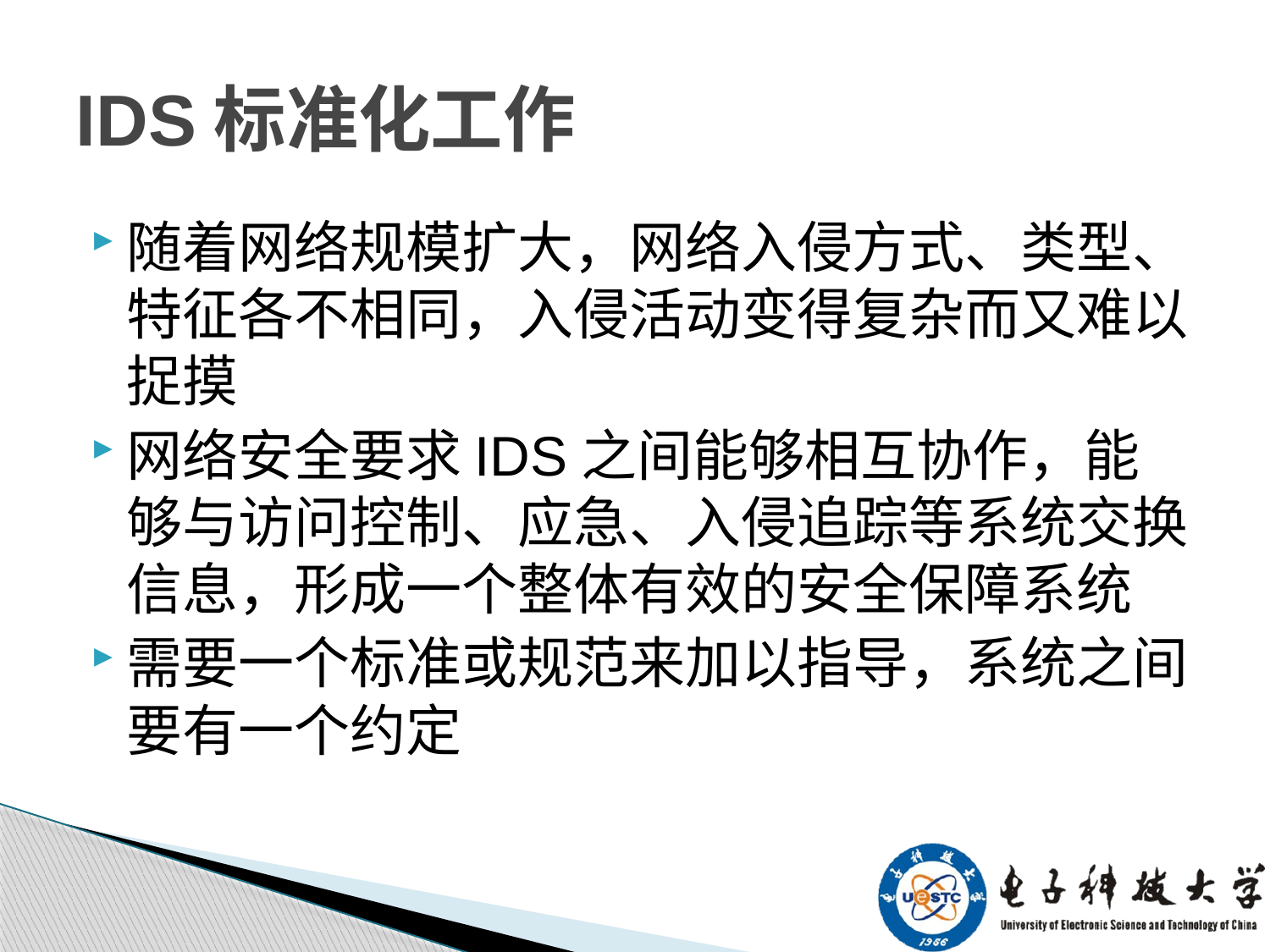

# IDS标准化工作
随着网络规模扩大，网络入侵方式、类型、特征各不相同，入侵活动变得复杂而又难以捉摸
网络安全要求IDS之间能够相互协作，能够与访问控制、应急、入侵追踪等系统交换信息，形成一个整体有效的安全保障系统
需要一个标准或规范来加以指导，系统之间要有一个约定